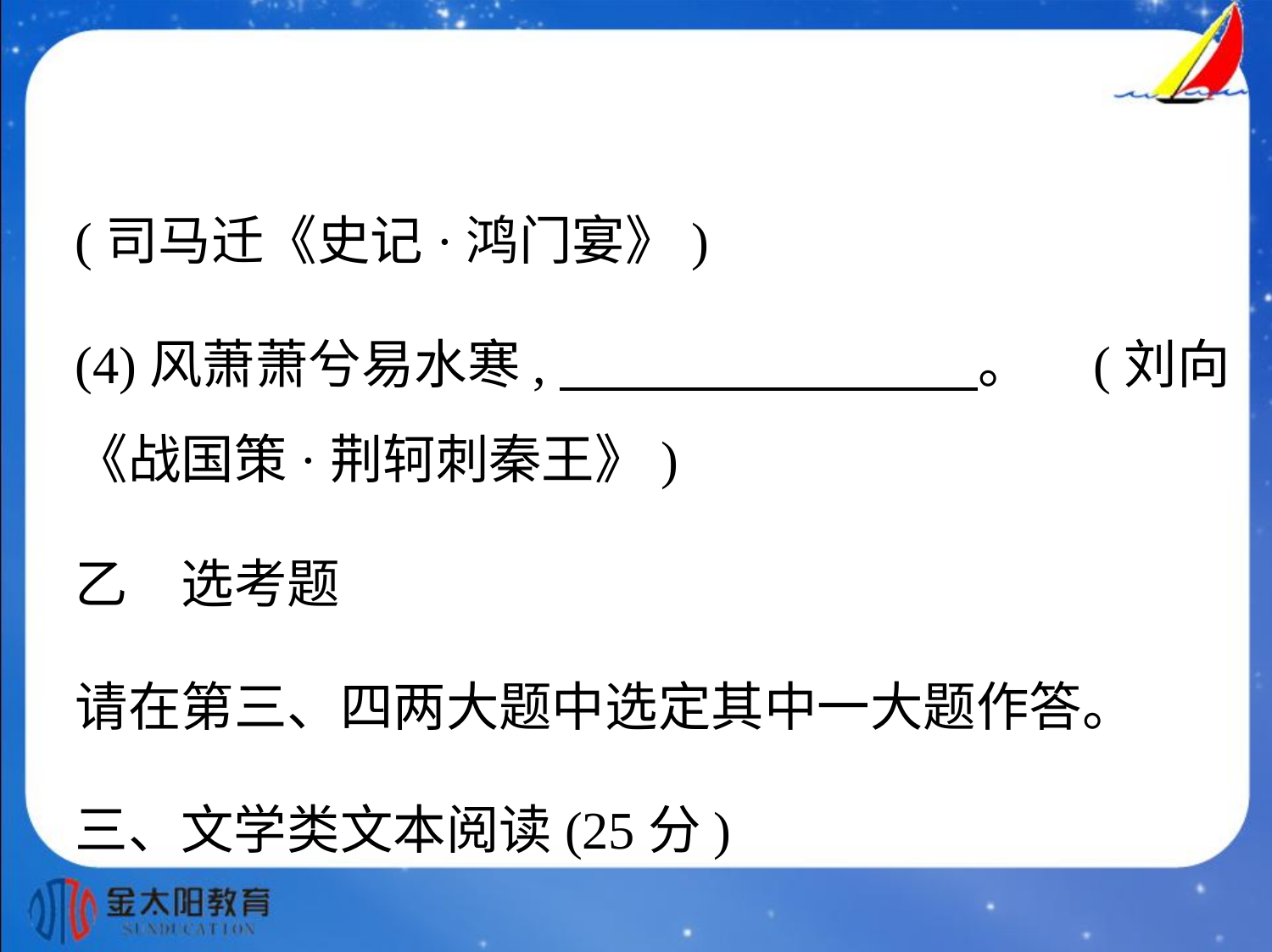

(司马迁《史记·鸿门宴》)
(4)风萧萧兮易水寒,　　　　　　　    。 (刘向
《战国策·荆轲刺秦王》)
乙　选考题
请在第三、四两大题中选定其中一大题作答。
三、文学类文本阅读(25分)